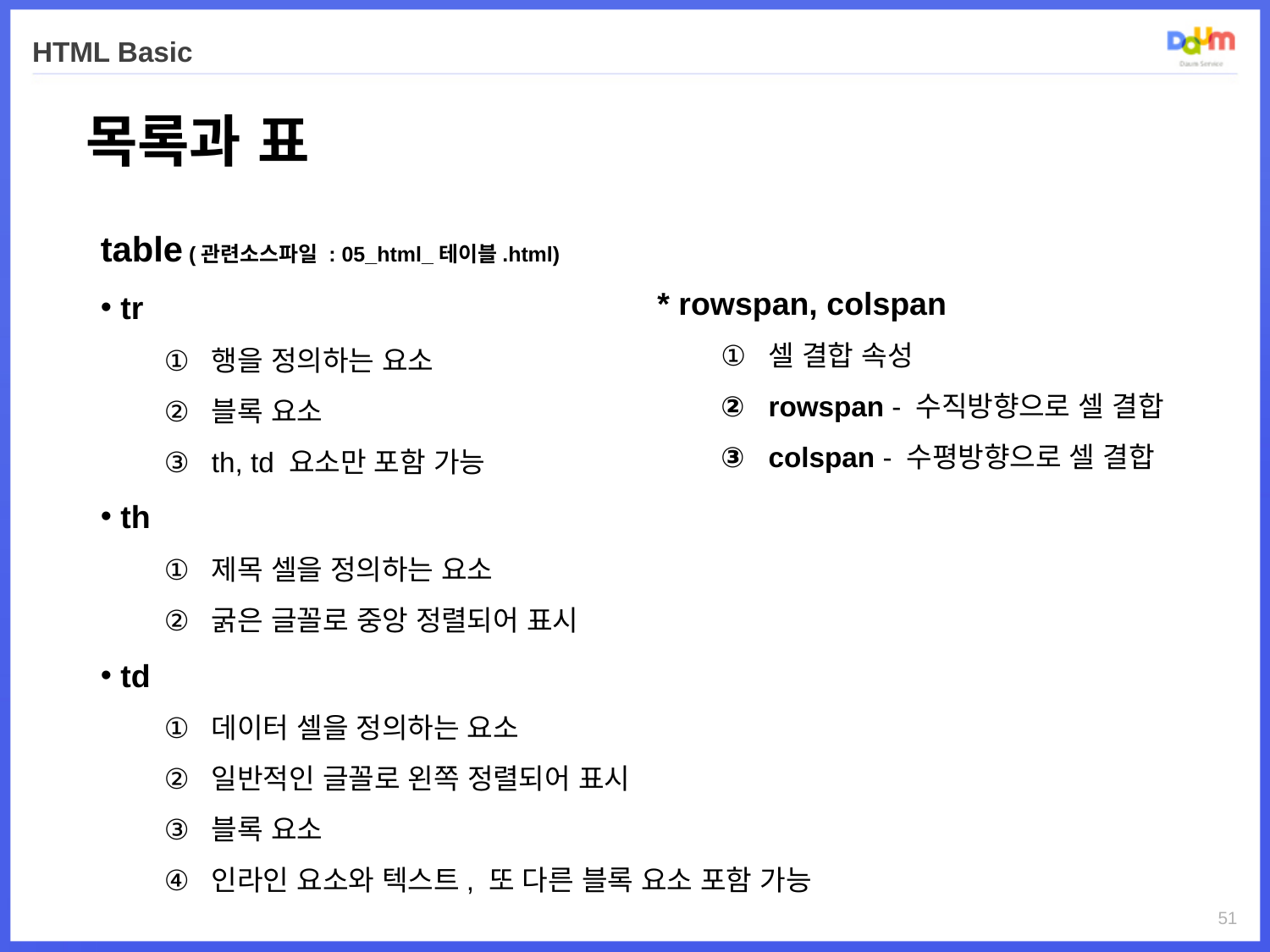

# HTML Basic
목록과 표
table (관련소스파일 : 05_html_테이블.html)
 tr
행을 정의하는 요소
블록 요소
th, td 요소만 포함 가능
 th
제목 셀을 정의하는 요소
굵은 글꼴로 중앙 정렬되어 표시
 td
데이터 셀을 정의하는 요소
일반적인 글꼴로 왼쪽 정렬되어 표시
블록 요소
인라인 요소와 텍스트, 또 다른 블록 요소 포함 가능
* rowspan, colspan
셀 결합 속성
rowspan - 수직방향으로 셀 결합
colspan - 수평방향으로 셀 결합
51